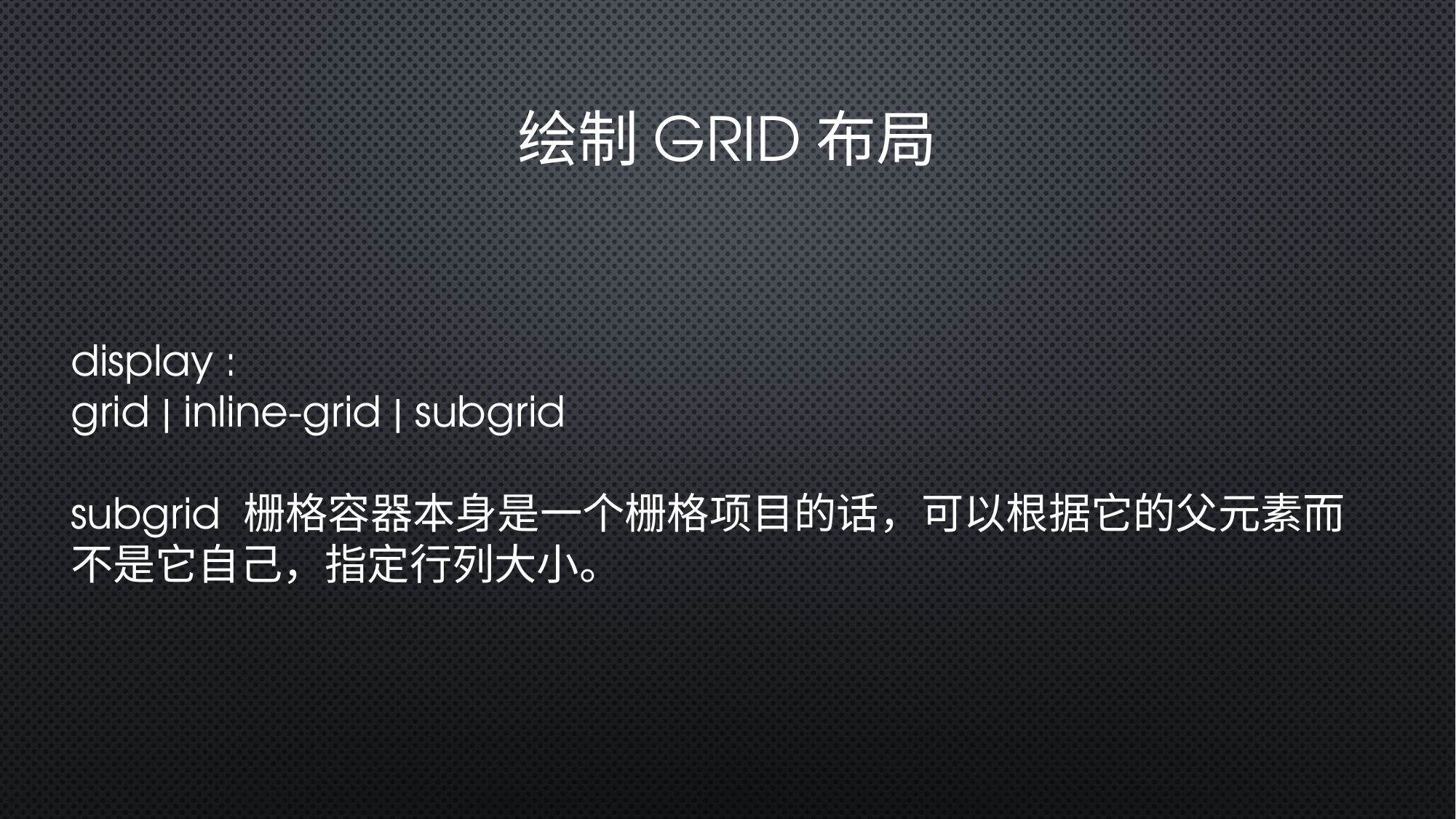

# 绘制grid布局
display :
grid | inline-grid | subgrid

subgrid 栅格容器本身是一个栅格项目的话，可以根据它的父元素而不是它自己，指定行列大小。